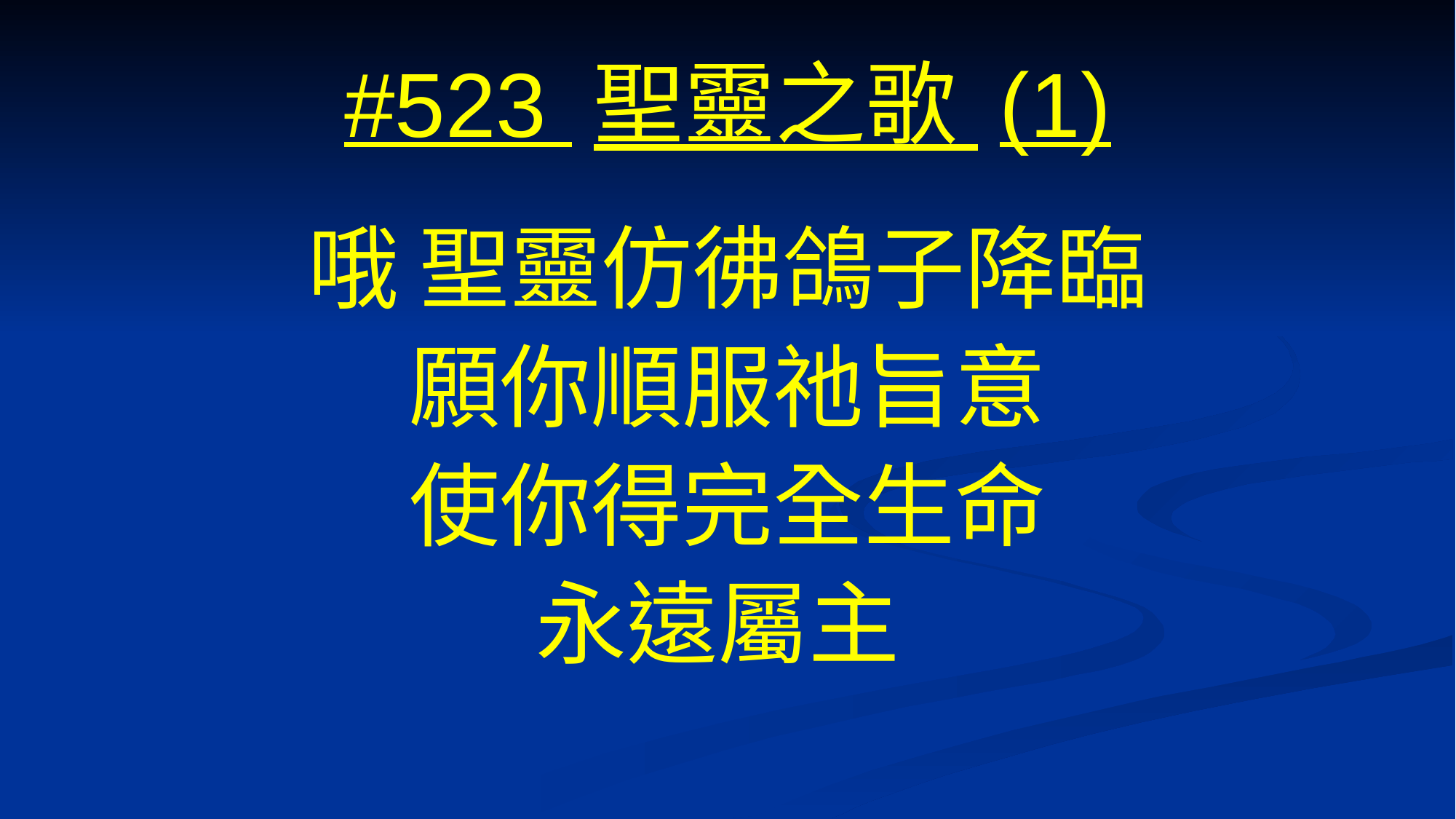

# #523 聖靈之歌 (1)
哦 聖靈仿彿鴿子降臨
願你順服祂旨意
使你得完全生命
永遠屬主